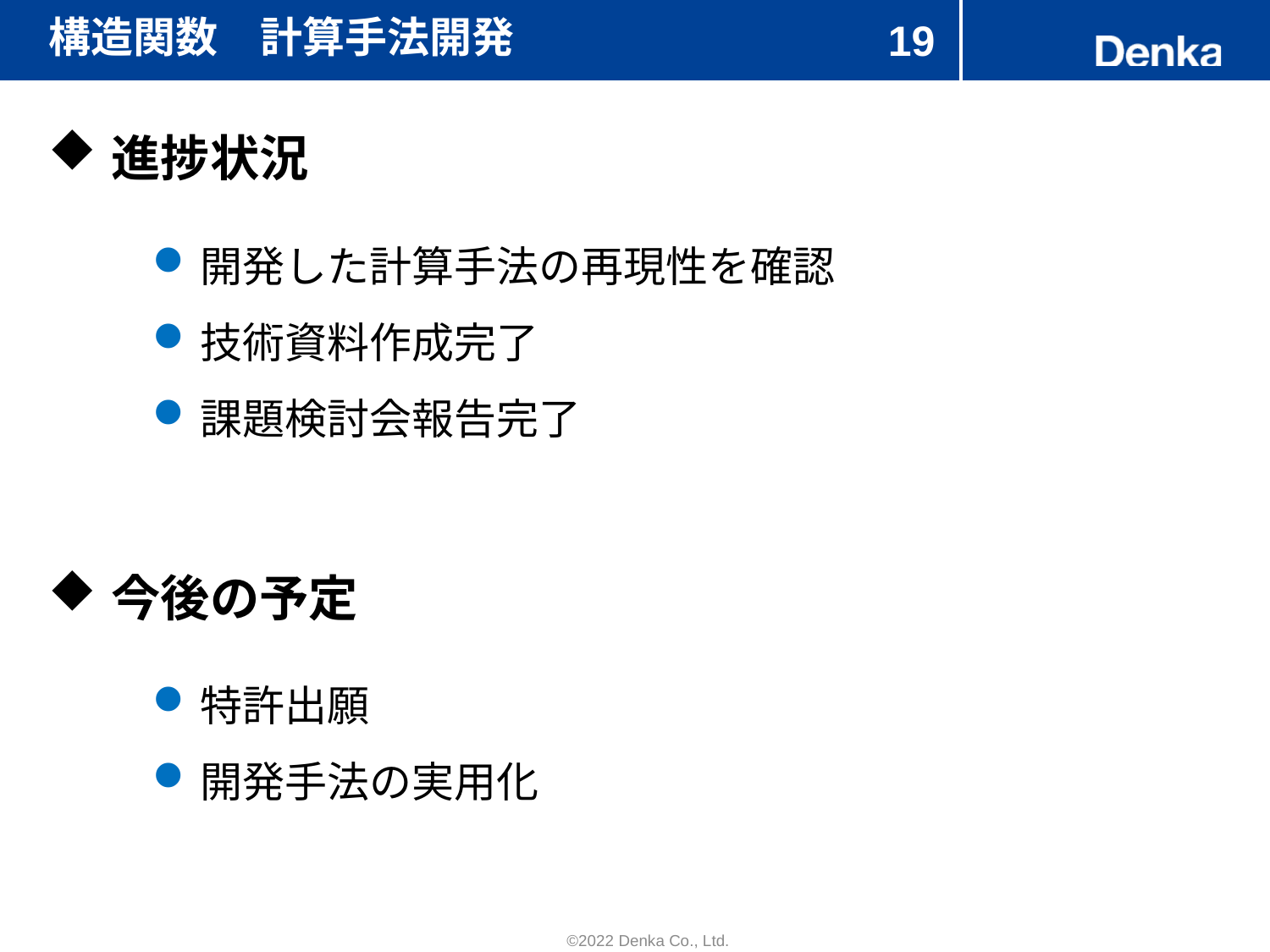

# 構造関数　計算手法開発
19
進捗状況
開発した計算手法の再現性を確認
技術資料作成完了
課題検討会報告完了
今後の予定
特許出願
開発手法の実用化